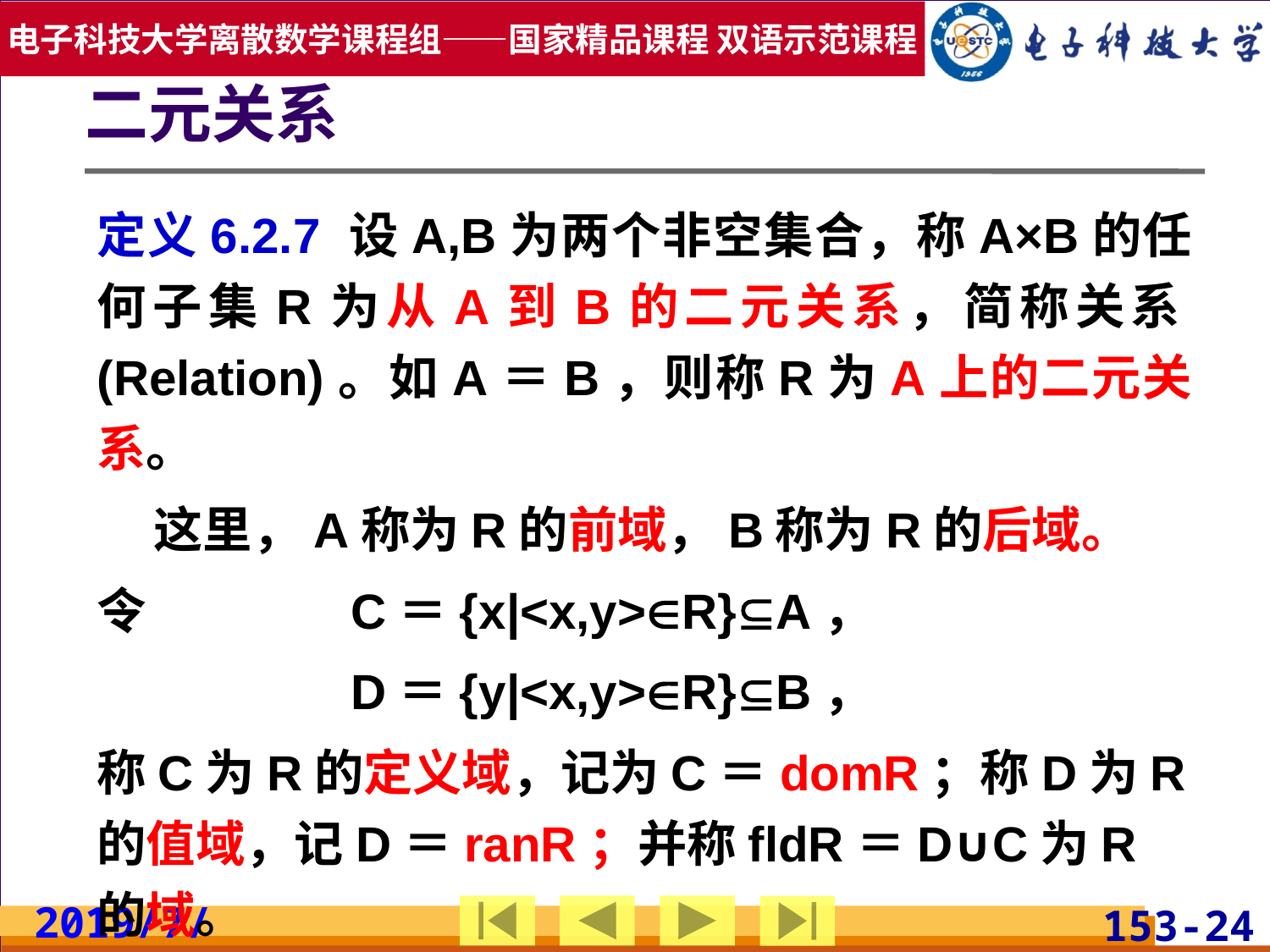

# 二元关系
定义6.2.7 设A,B为两个非空集合，称A×B的任何子集R为从A到B的二元关系，简称关系(Relation)。如A＝B，则称R为A上的二元关系。
    这里，A称为R的前域，B称为R的后域。
令		C＝{x|<x,y>∈R}⊆A，
		D＝{y|<x,y>∈R}⊆B，
称C为R的定义域，记为C＝domR；称D为R的值域，记D＝ranR；并称fldR＝D∪C为R的域。
2019/7/3